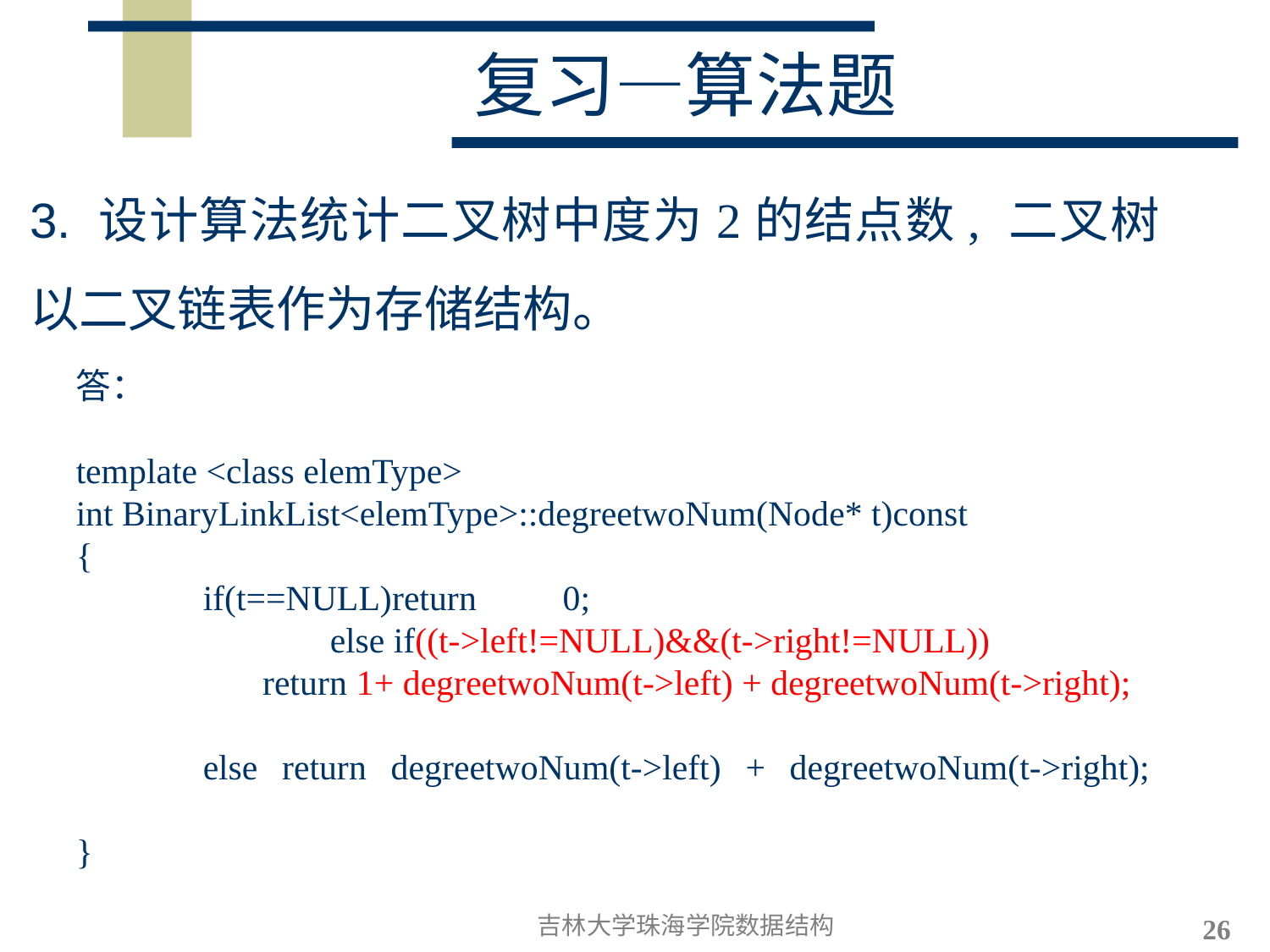

# 复习—算法题
3. 设计算法统计二叉树中度为2的结点数, 二叉树以二叉链表作为存储结构。
答：

template <class elemType>
int BinaryLinkList<elemType>::degreetwoNum(Node* t)const
{
	if(t==NULL)return 0;								else if((t->left!=NULL)&&(t->right!=NULL))
                     return 1+ degreetwoNum(t->left) + degreetwoNum(t->right);

	else return degreetwoNum(t->left) + degreetwoNum(t->right);
}

吉林大学珠海学院数据结构